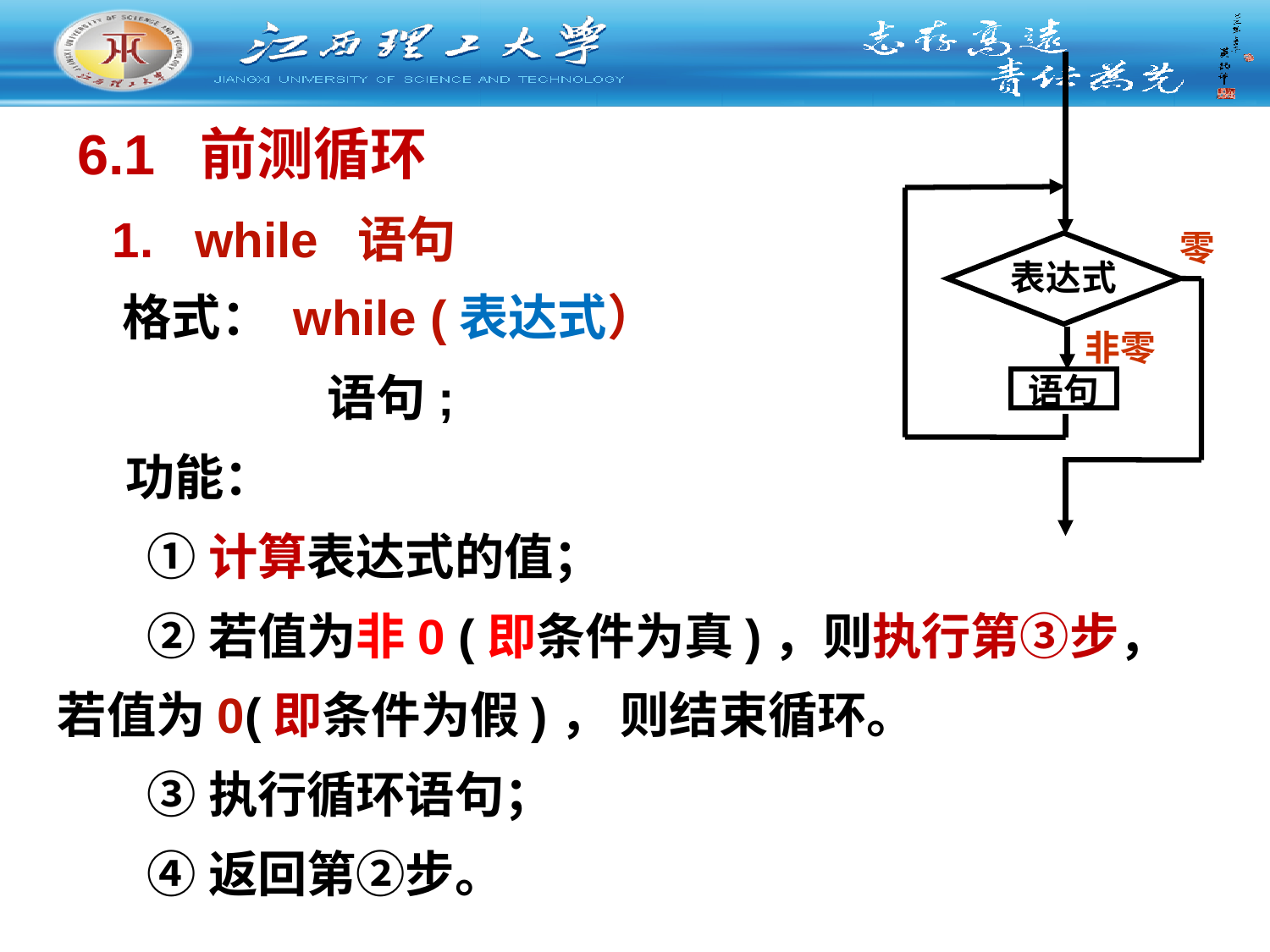

零
表达式

非零

语句

6.1  前测循环
    1.   while  语句
    格式： while (表达式）
                       语句;
     功能：
        ①计算表达式的值；
        ②若值为非0 (即条件为真)，则执行第③步， 若值为0(即条件为假)， 则结束循环。
        ③执行循环语句；
        ④返回第②步。